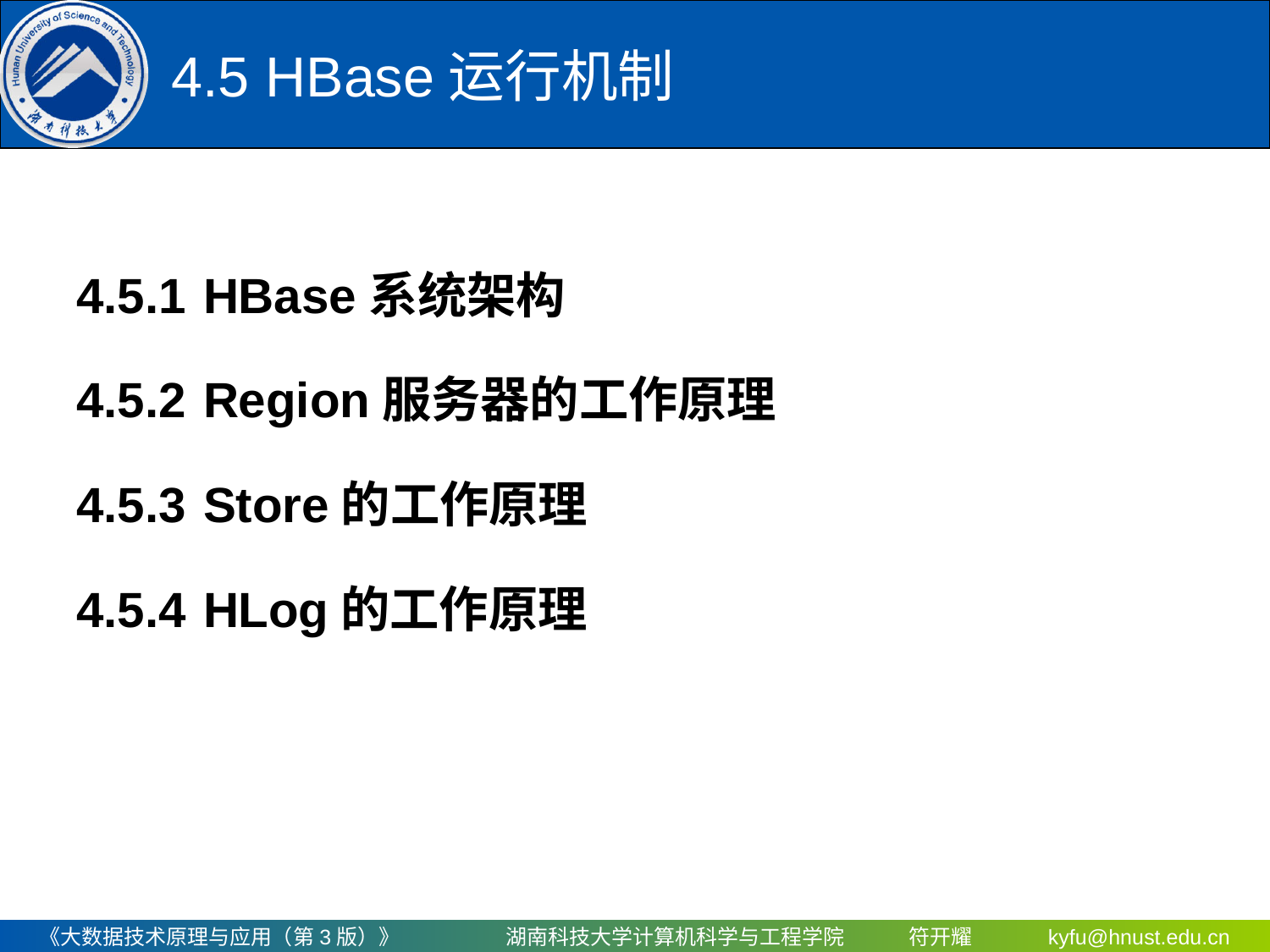

# 4.5 HBase运行机制
4.5.1	HBase系统架构
4.5.2	Region服务器的工作原理
4.5.3	Store的工作原理
4.5.4	HLog的工作原理